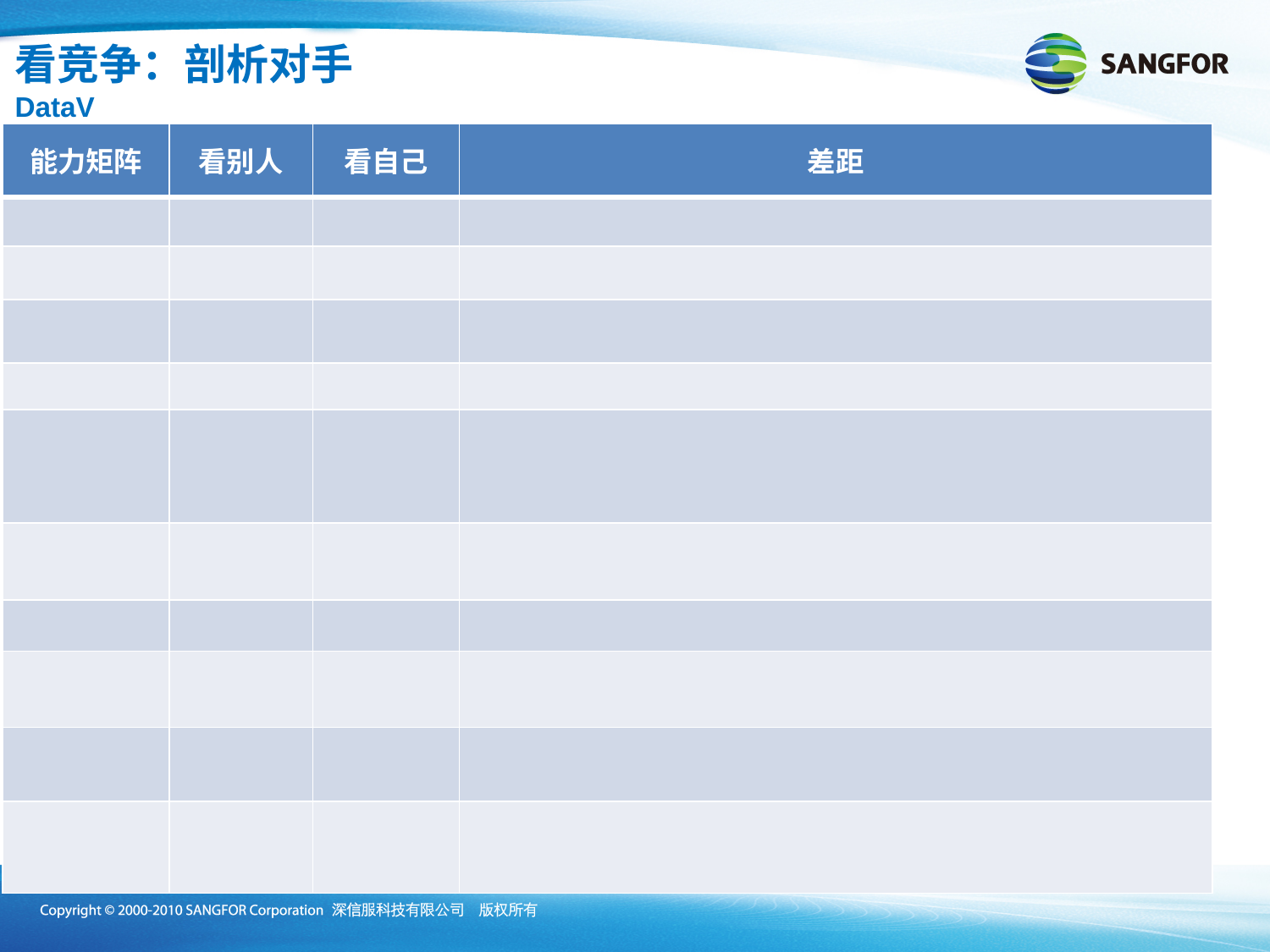

看竞争：剖析对手
DataV

| 能力矩阵 | 看别人 | 看自己 | 差距 |
| --- | --- | --- | --- |
|  |  |  |  |
|  |  |  |  |
|  |  |  |  |
|  |  |  |  |
|  |  |  |  |
|  |  |  |  |
|  |  |  |  |
|  |  |  |  |
|  |  |  |  |
|  |  |  |  |